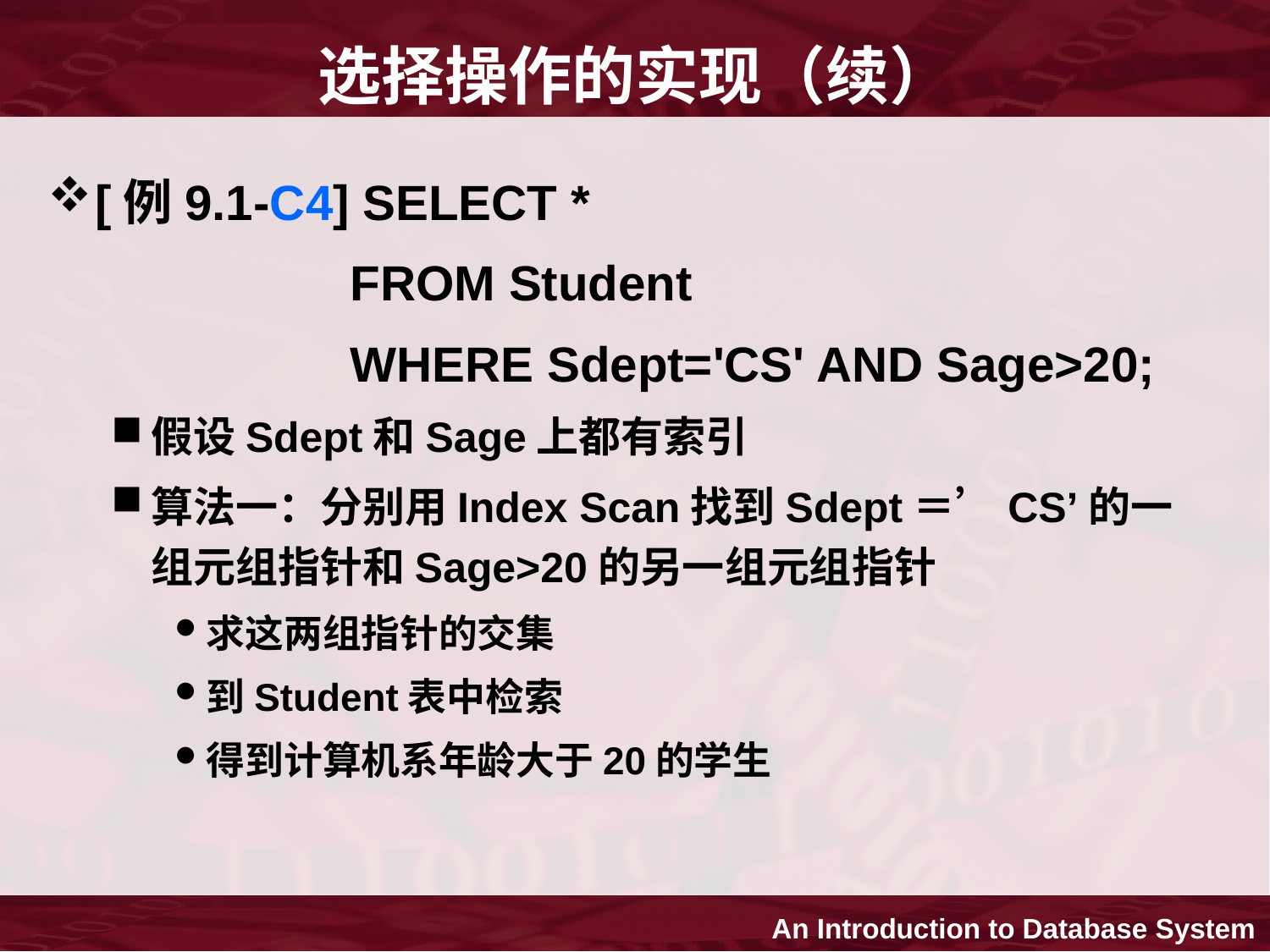

# 选择操作的实现（续）
[例9.1-C4] SELECT *
                      FROM Student
                      WHERE Sdept='CS' AND Sage>20;
假设Sdept和Sage上都有索引
算法一：分别用Index Scan找到Sdept＝’CS’的一组元组指针和Sage>20的另一组元组指针
求这两组指针的交集
到Student表中检索
得到计算机系年龄大于20的学生